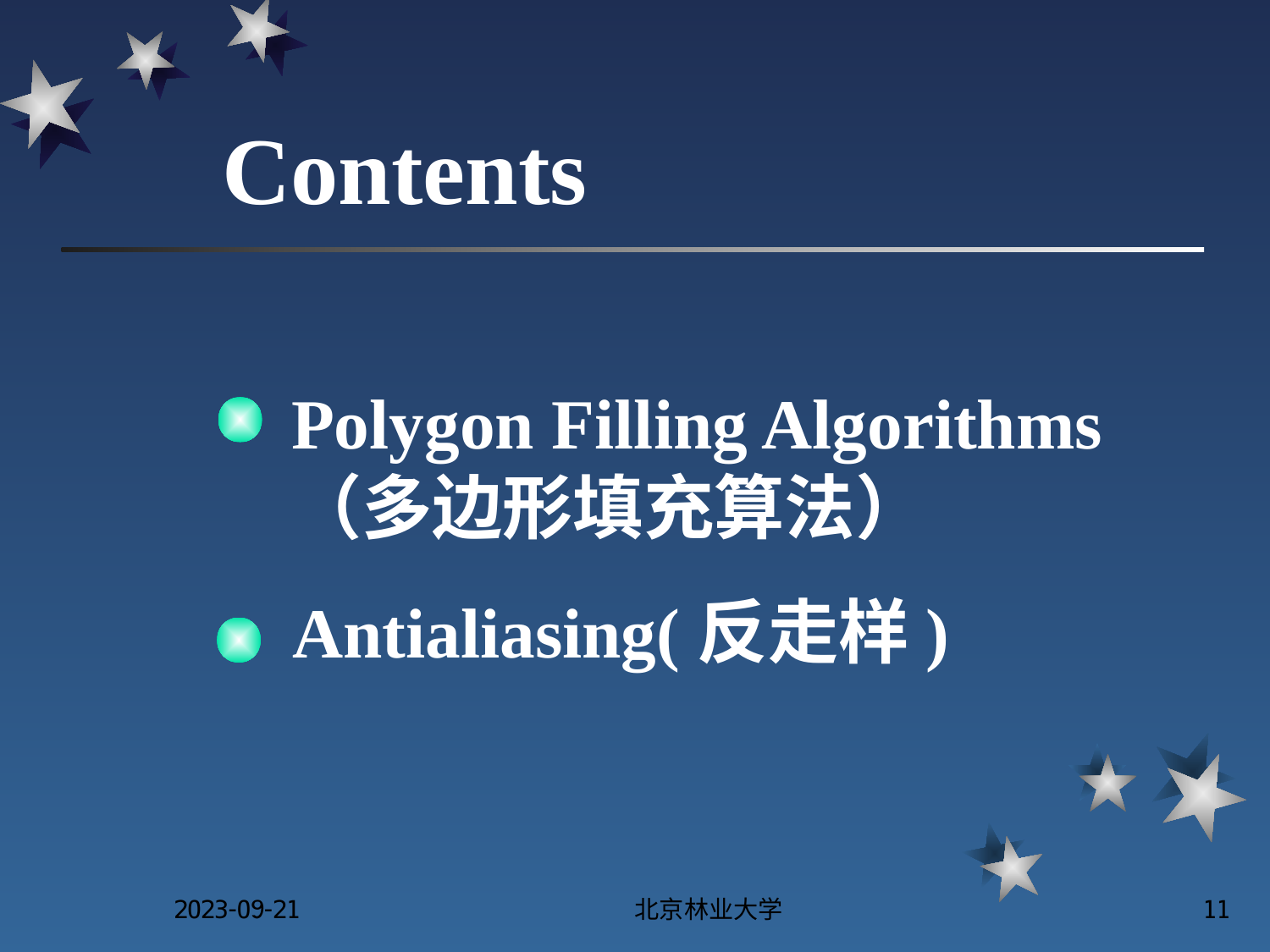

# Contents
Polygon Filling Algorithms
（多边形填充算法）

Antialiasing(反走样)

2023-09-21
北京林业大学
11